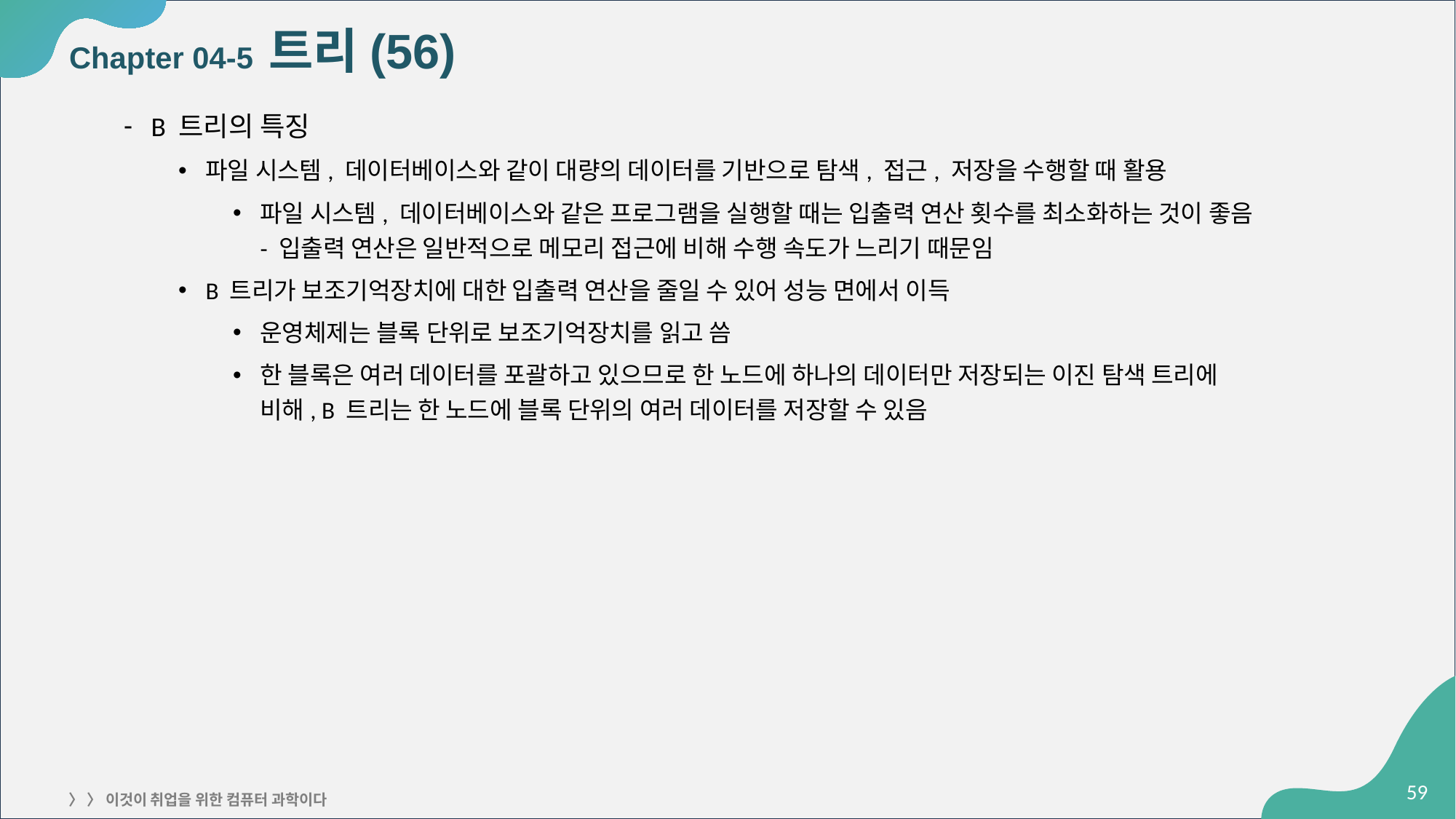

# Chapter 04-5 트리(56)
B 트리의 특징
파일 시스템, 데이터베이스와 같이 대량의 데이터를 기반으로 탐색, 접근, 저장을 수행할 때 활용
파일 시스템, 데이터베이스와 같은 프로그램을 실행할 때는 입출력 연산 횟수를 최소화하는 것이 좋음
- 입출력 연산은 일반적으로 메모리 접근에 비해 수행 속도가 느리기 때문임
B 트리가 보조기억장치에 대한 입출력 연산을 줄일 수 있어 성능 면에서 이득
운영체제는 블록 단위로 보조기억장치를 읽고 씀
한 블록은 여러 데이터를 포괄하고 있으므로 한 노드에 하나의 데이터만 저장되는 이진 탐색 트리에
비해, B 트리는 한 노드에 블록 단위의 여러 데이터를 저장할 수 있음
59
〉 〉 이것이 취업을 위한 컴퓨터 과학이다